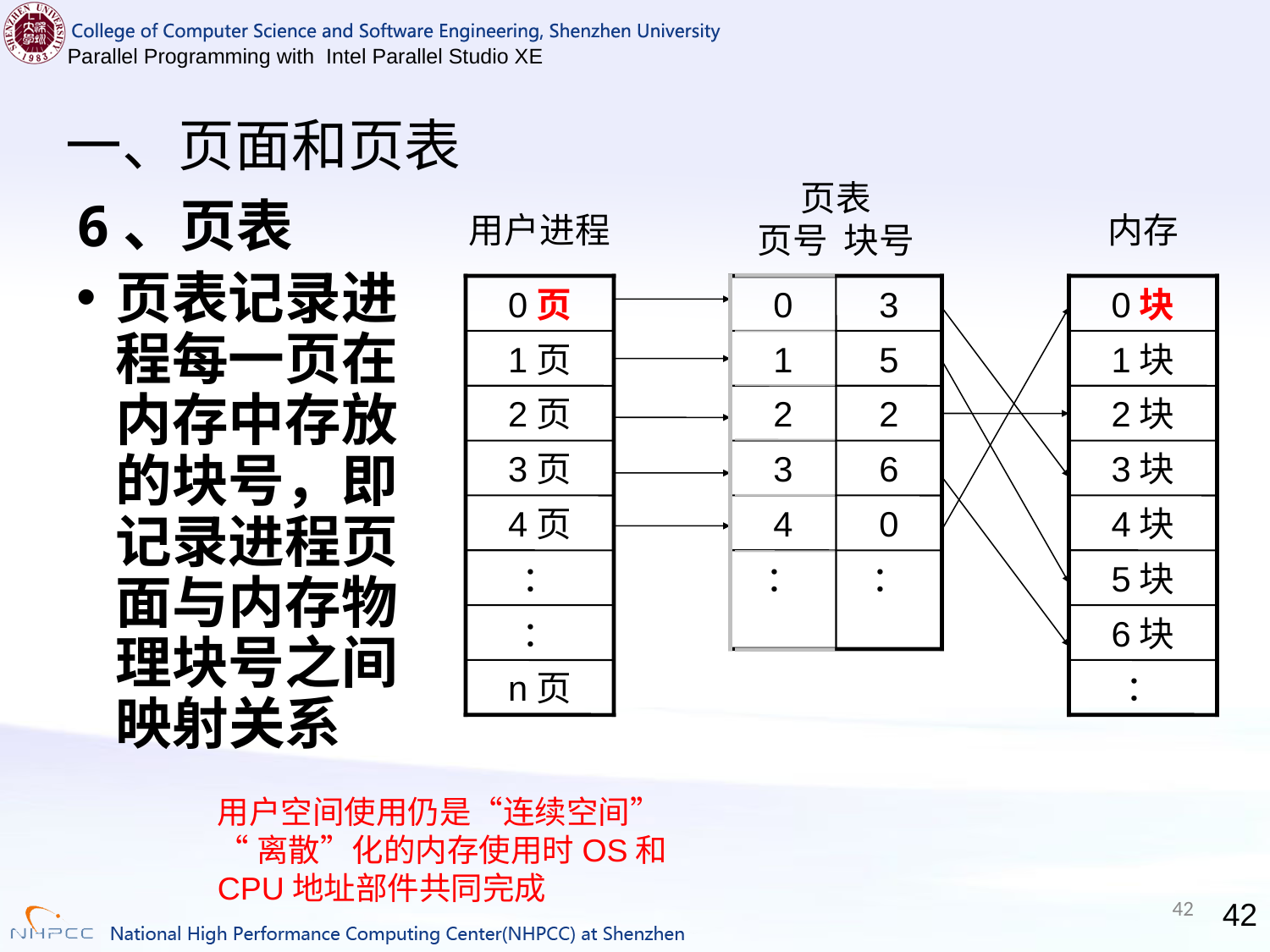

# 一、页面和页表
页表
页号  块号

0

3

1

5

2

2

3

6

4

0
：

：

6、页表
页表记录进程每一页在内存中存放的块号，即记录进程页面与内存物理块号之间映射关系
用户进程
0页

1页

2页

3页

4页

：

：

n页

内存
0块

1块

2块

3块

4块

5块

6块

：

用户空间使用仍是“连续空间”
“离散”化的内存使用时OS和CPU地址部件共同完成
42
42